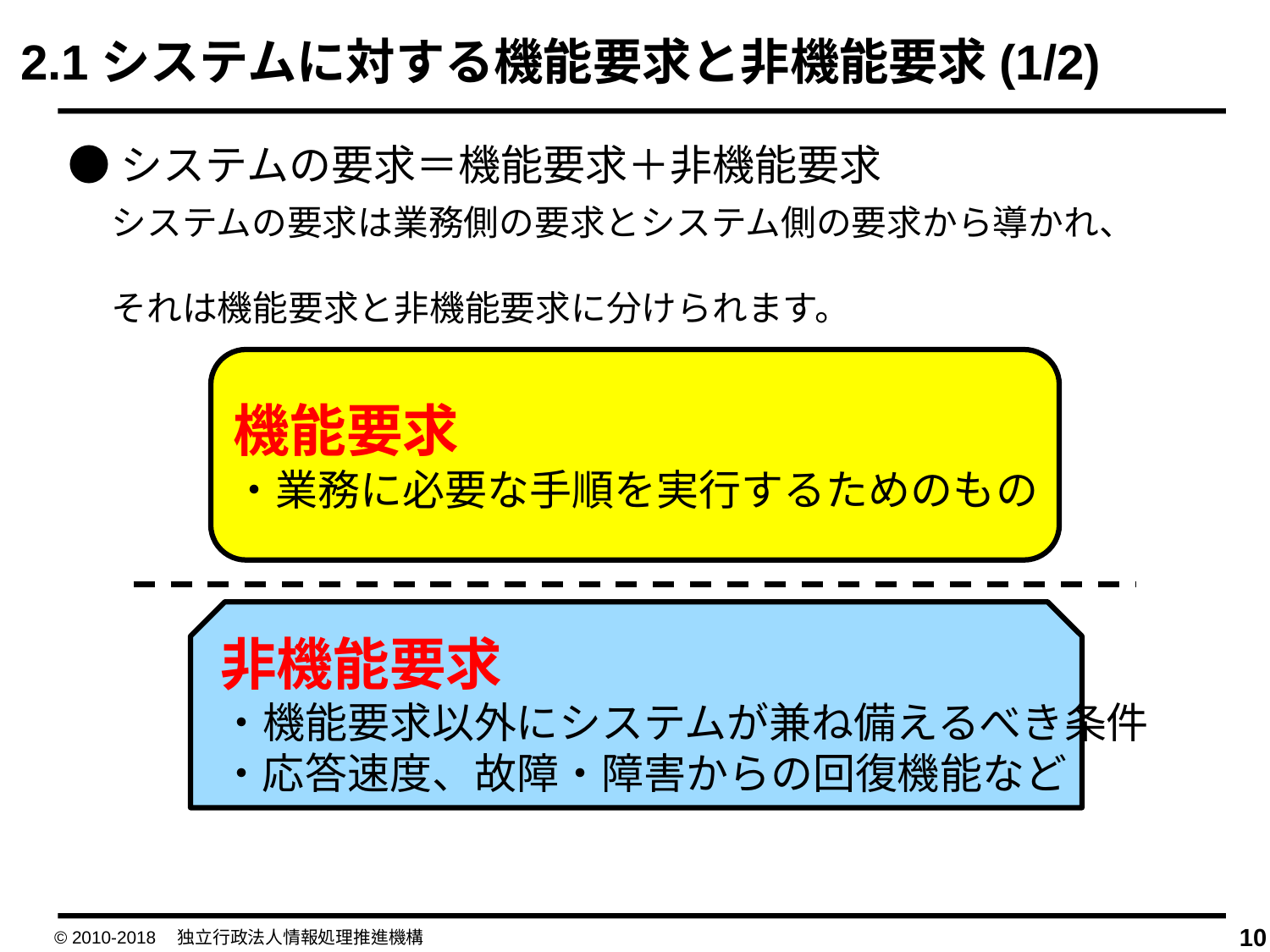

2.1システムに対する機能要求と非機能要求(1/2)
●システムの要求＝機能要求＋非機能要求
システムの要求は業務側の要求とシステム側の要求から導かれ、
それは機能要求と非機能要求に分けられます。
機能要求　
・業務に必要な手順を実行するためのもの
非機能要求
・機能要求以外にシステムが兼ね備えるべき条件
・応答速度、故障・障害からの回復機能など
© 2010-2018　独立行政法人情報処理推進機構